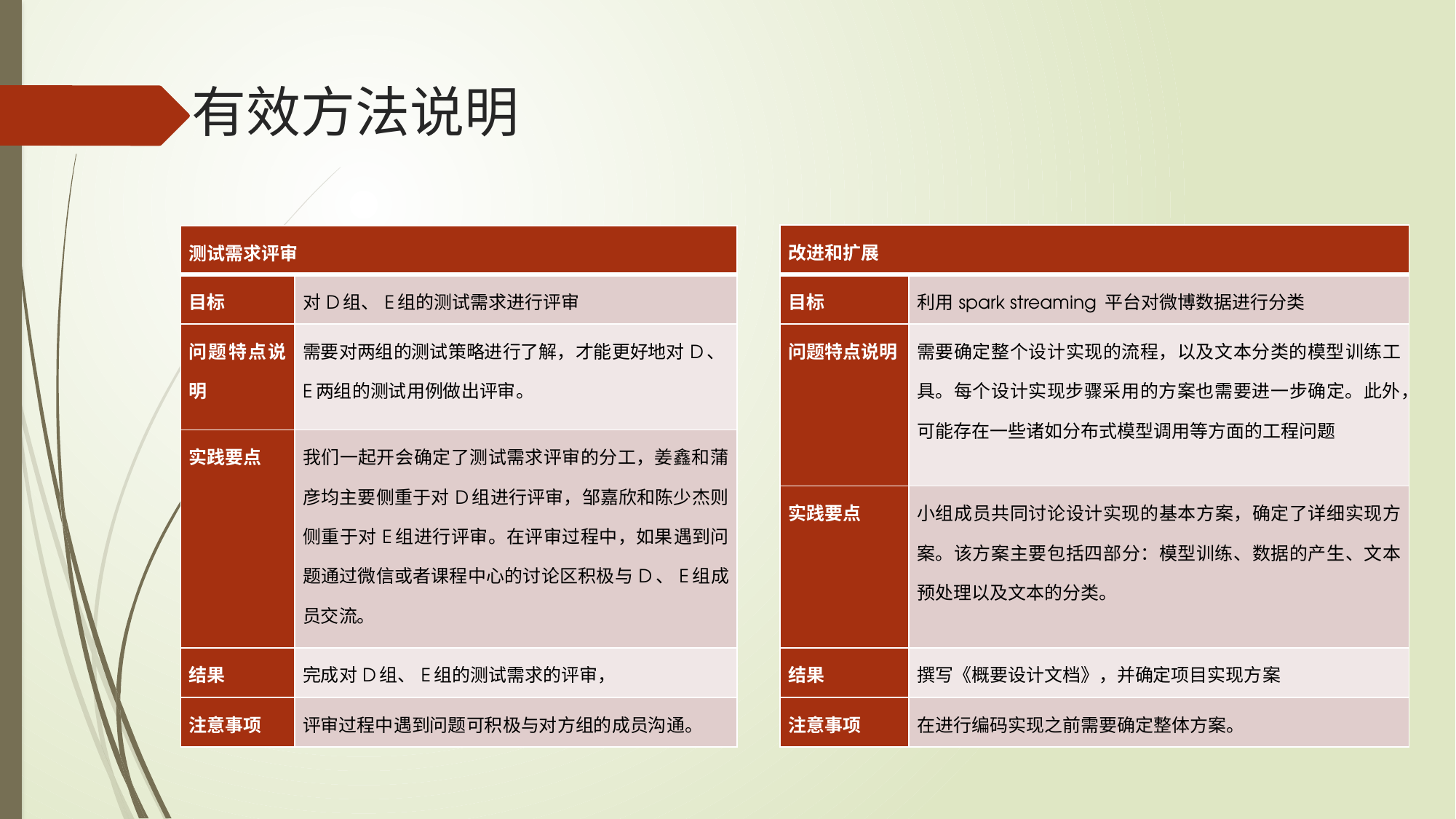

# 有效方法说明
| 改进和扩展 |  |
| --- | --- |
| 目标 | 利用spark streaming 平台对微博数据进行分类 |
| 问题特点说明 | 需要确定整个设计实现的流程，以及文本分类的模型训练工具。每个设计实现步骤采用的方案也需要进一步确定。此外，可能存在一些诸如分布式模型调用等方面的工程问题 |
| 实践要点 | 小组成员共同讨论设计实现的基本方案，确定了详细实现方案。该方案主要包括四部分：模型训练、数据的产生、文本预处理以及文本的分类。 |
| 结果 | 撰写《概要设计文档》，并确定项目实现方案 |
| 注意事项 | 在进行编码实现之前需要确定整体方案。 |
| 测试需求评审 |  |
| --- | --- |
| 目标 | 对D组、E组的测试需求进行评审 |
| 问题特点说明 | 需要对两组的测试策略进行了解，才能更好地对D、E两组的测试用例做出评审。 |
| 实践要点 | 我们一起开会确定了测试需求评审的分工，姜鑫和蒲彦均主要侧重于对D组进行评审，邹嘉欣和陈少杰则侧重于对E组进行评审。在评审过程中，如果遇到问题通过微信或者课程中心的讨论区积极与D、E组成员交流。 |
| 结果 | 完成对D组、E组的测试需求的评审， |
| 注意事项 | 评审过程中遇到问题可积极与对方组的成员沟通。 |